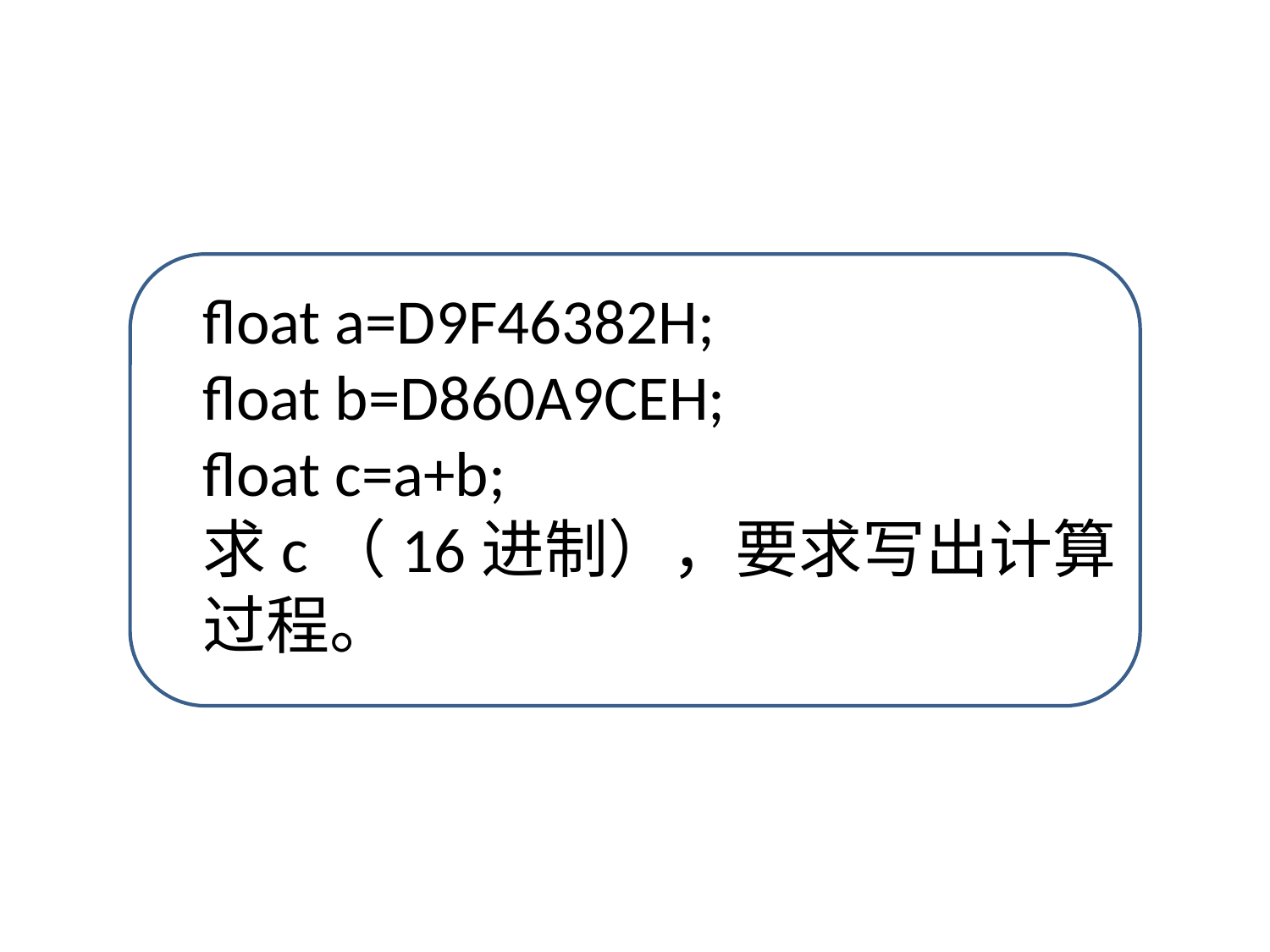

float a=D9F46382H;
float b=D860A9CEH;
float c=a+b;
求c（16进制），要求写出计算过程。